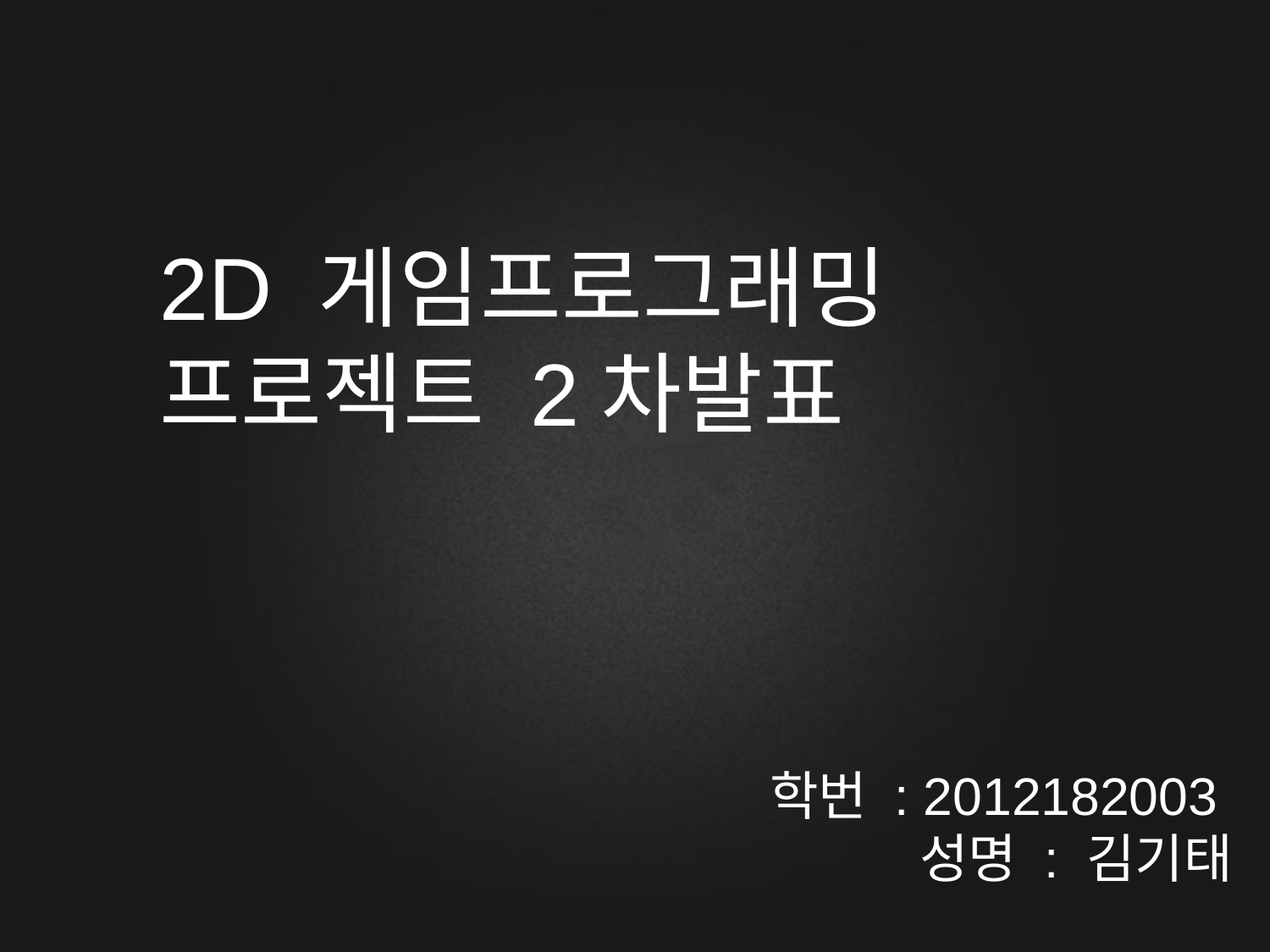

2D 게임프로그래밍
프로젝트 2차발표
학번 : 2012182003
성명 : 김기태